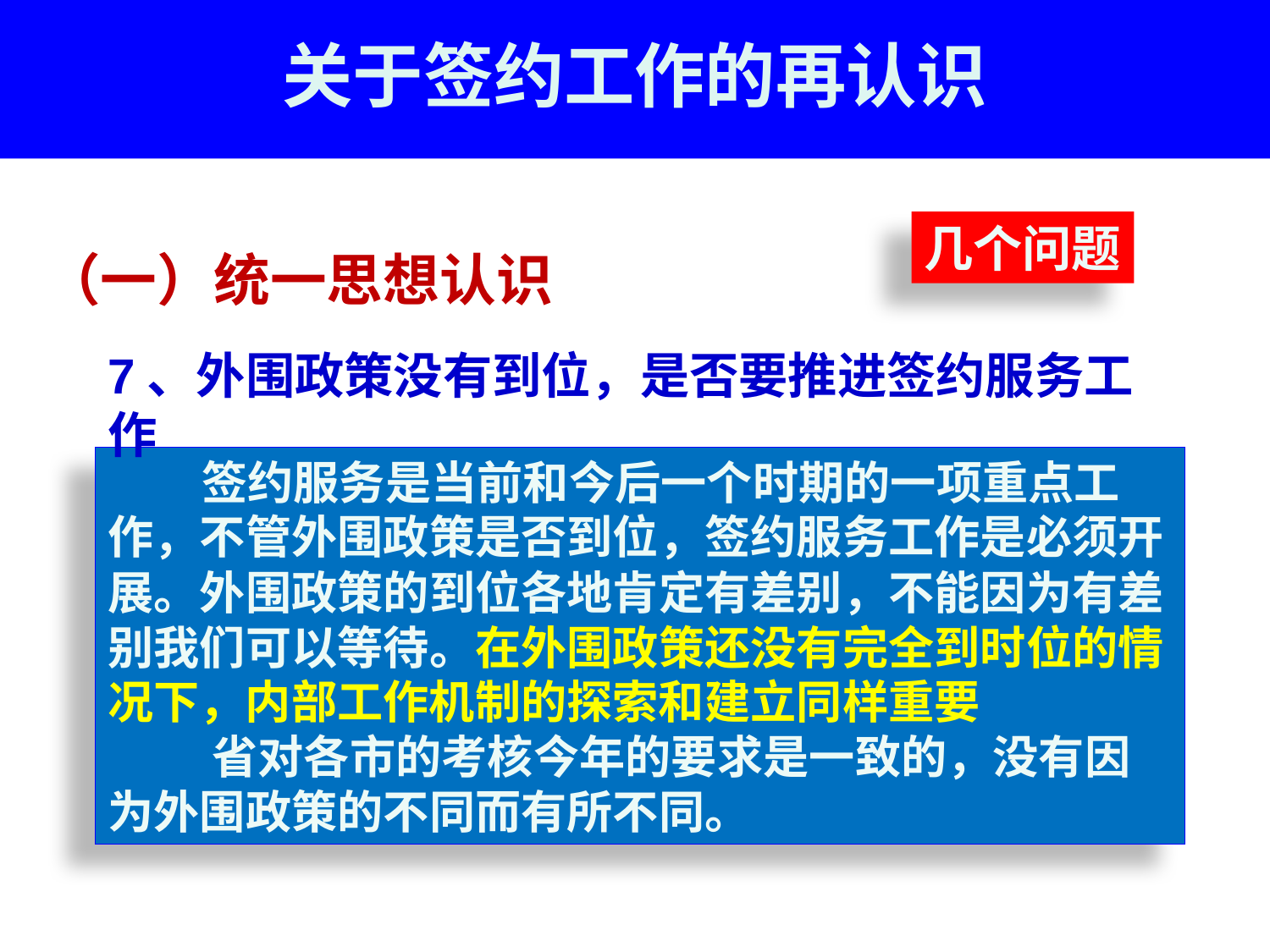

关于签约工作的再认识
（一）统一思想认识
几个问题
7、外围政策没有到位，是否要推进签约服务工作
        签约服务是当前和今后一个时期的一项重点工作，不管外围政策是否到位，签约服务工作是必须开展。外围政策的到位各地肯定有差别，不能因为有差别我们可以等待。在外围政策还没有完全到时位的情况下，内部工作机制的探索和建立同样重要
         省对各市的考核今年的要求是一致的，没有因为外围政策的不同而有所不同。